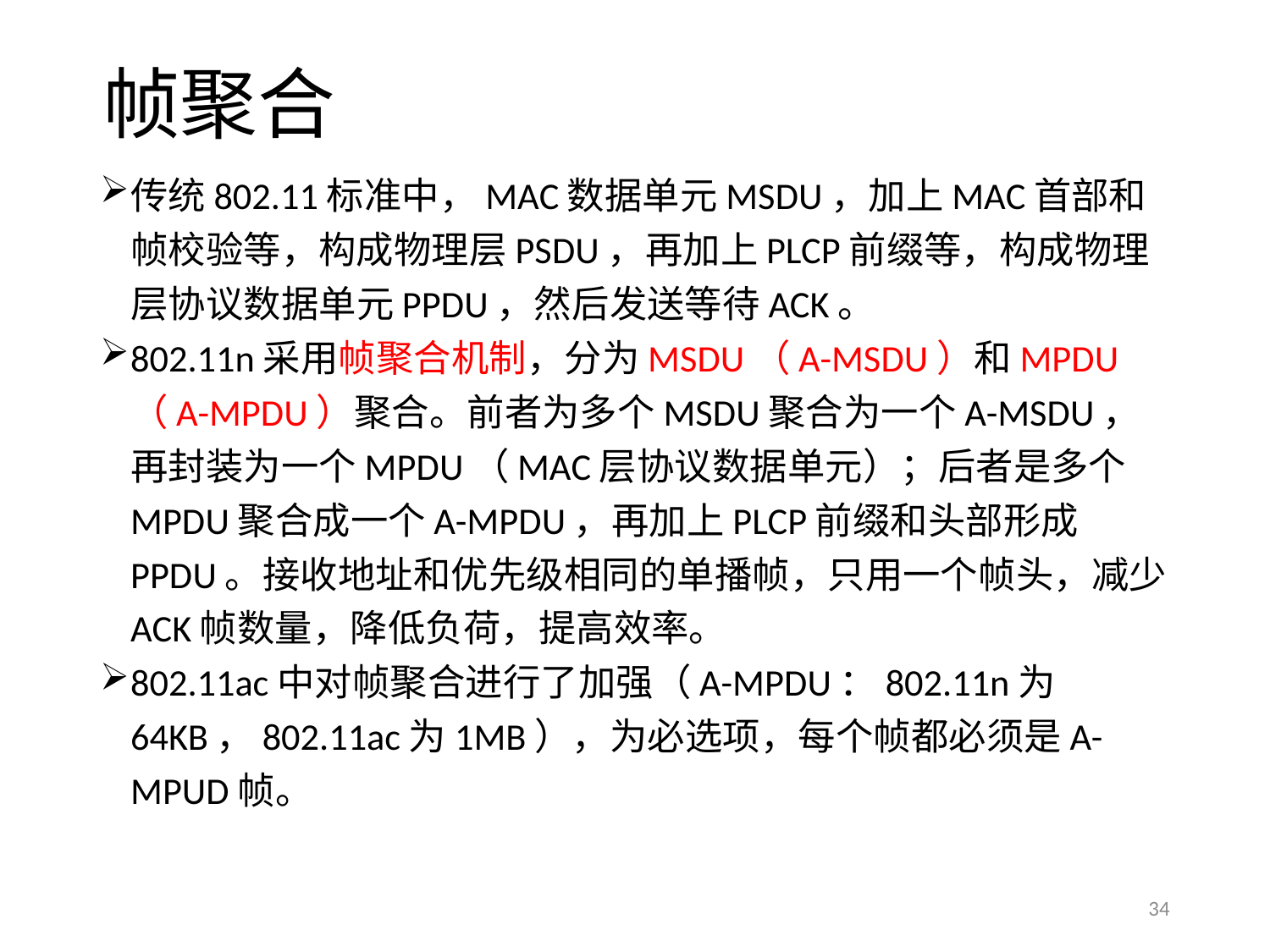

# 帧聚合
传统802.11标准中，MAC数据单元MSDU，加上MAC首部和帧校验等，构成物理层PSDU，再加上PLCP前缀等，构成物理层协议数据单元PPDU，然后发送等待ACK。
802.11n采用帧聚合机制，分为MSDU（A-MSDU）和MPDU（A-MPDU）聚合。前者为多个MSDU聚合为一个A-MSDU，再封装为一个MPDU（MAC层协议数据单元）；后者是多个MPDU聚合成一个A-MPDU，再加上PLCP前缀和头部形成PPDU。接收地址和优先级相同的单播帧，只用一个帧头，减少ACK帧数量，降低负荷，提高效率。
802.11ac中对帧聚合进行了加强（A-MPDU：802.11n为64KB，802.11ac为1MB），为必选项，每个帧都必须是A-MPUD帧。

34